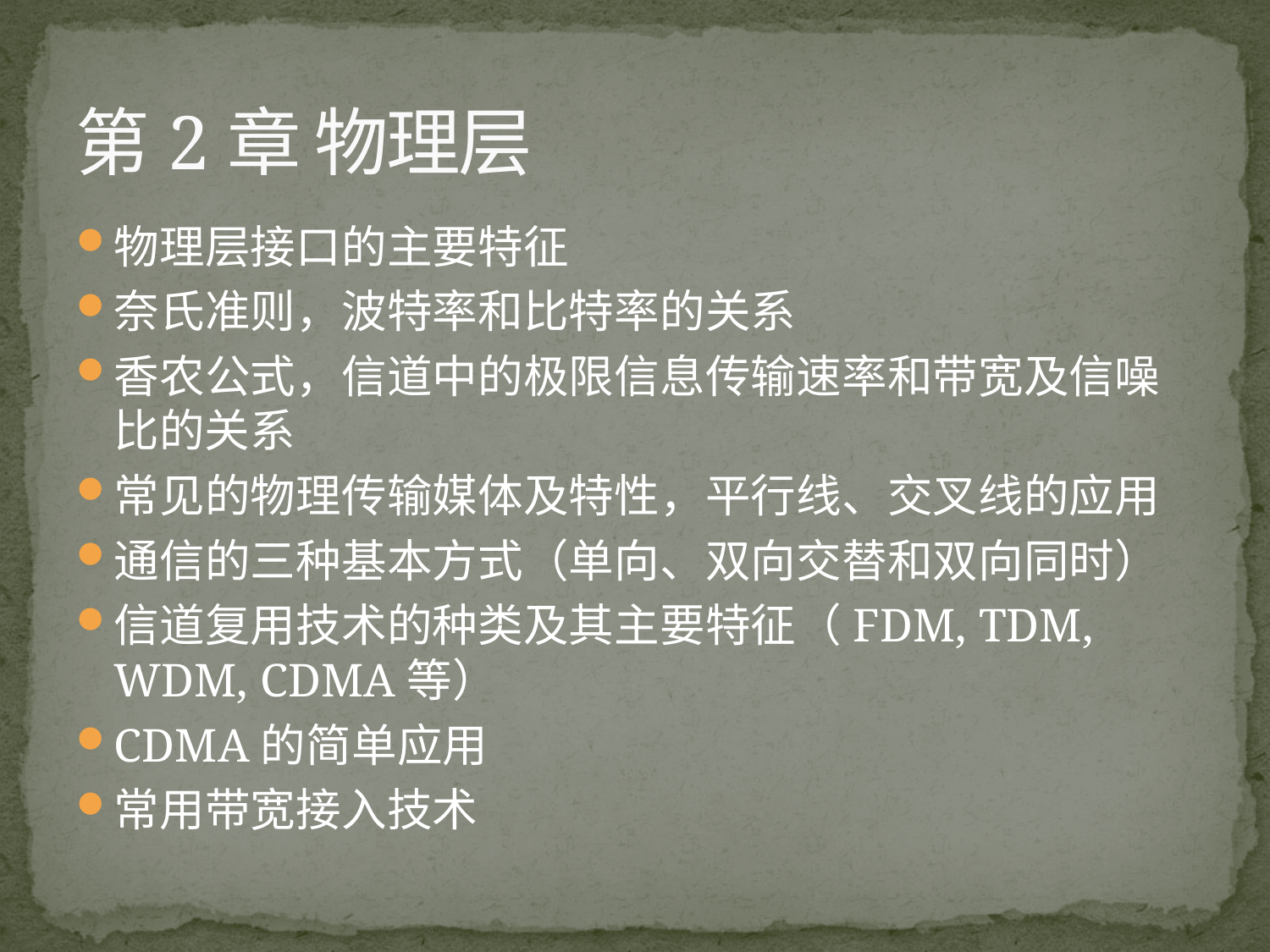

# 第2章 物理层
物理层接口的主要特征
奈氏准则，波特率和比特率的关系
香农公式，信道中的极限信息传输速率和带宽及信噪比的关系
常见的物理传输媒体及特性，平行线、交叉线的应用
通信的三种基本方式（单向、双向交替和双向同时）
信道复用技术的种类及其主要特征（FDM, TDM, WDM, CDMA等）
CDMA的简单应用
常用带宽接入技术